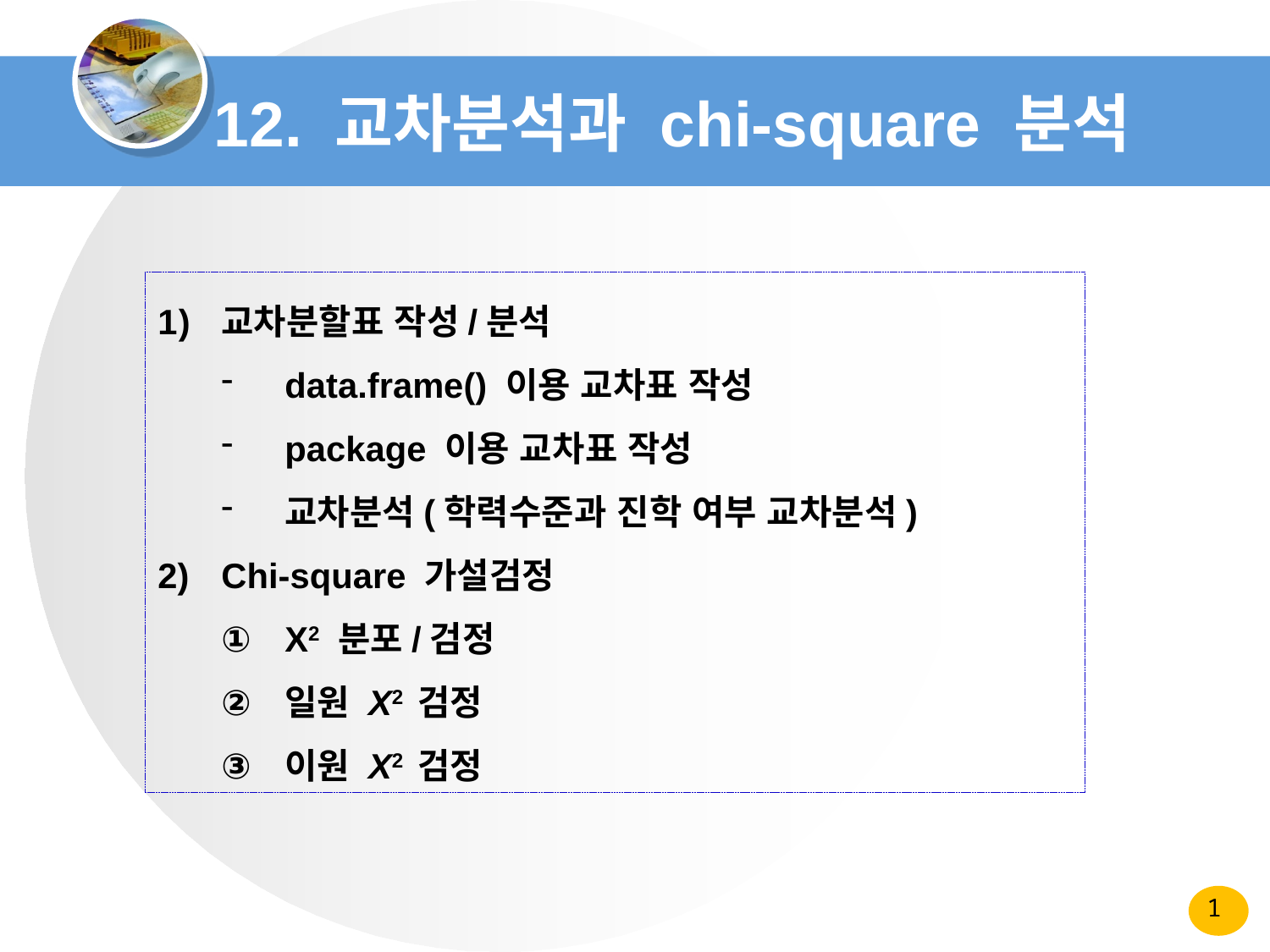

# 12. 교차분석과 chi-square 분석
교차분할표 작성/분석
data.frame() 이용 교차표 작성
package 이용 교차표 작성
교차분석(학력수준과 진학 여부 교차분석)
Chi-square 가설검정
X2 분포/검정
일원 X2 검정
이원 X2 검정
1